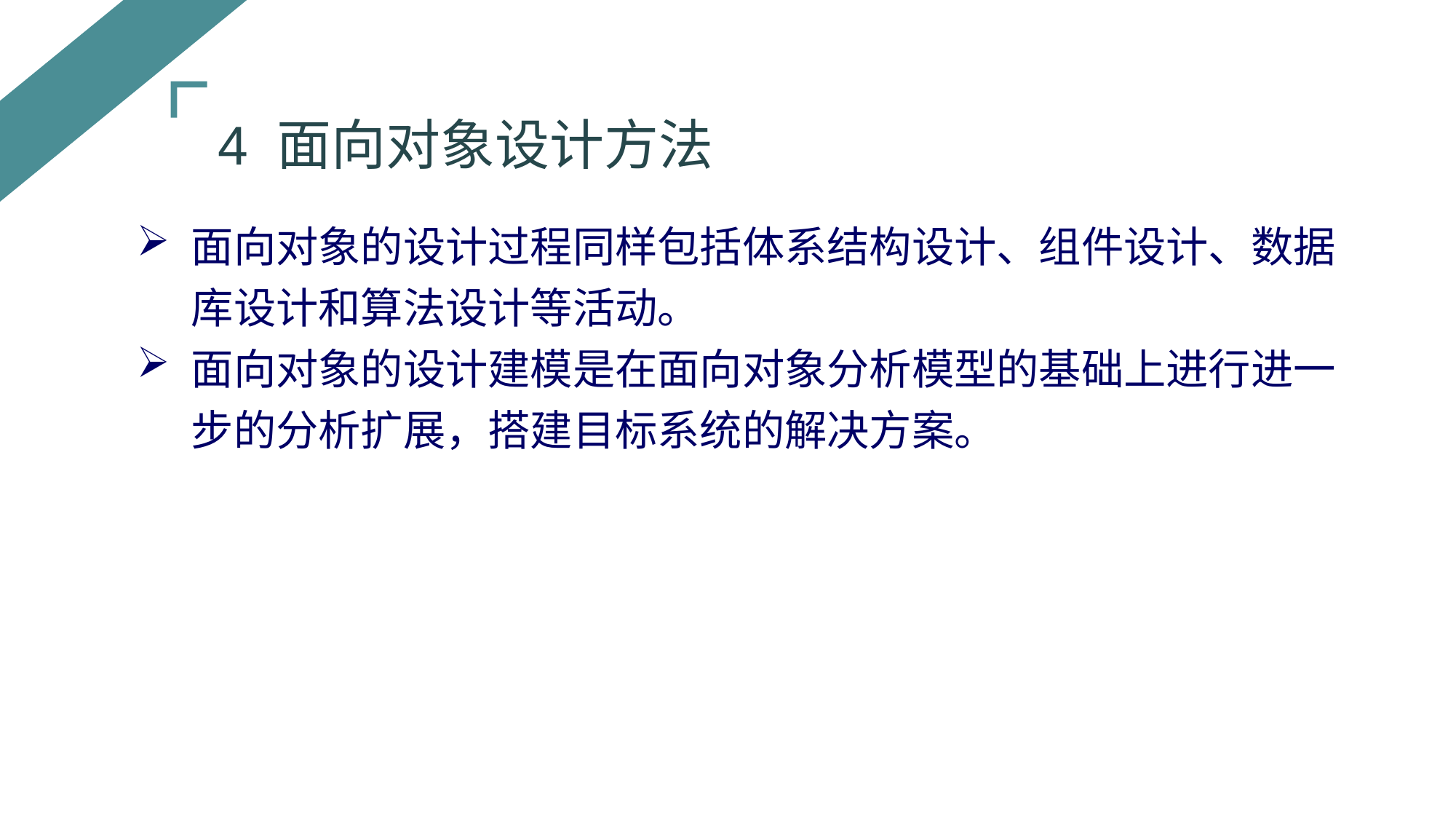

4 面向对象设计方法
面向对象的设计过程同样包括体系结构设计、组件设计、数据库设计和算法设计等活动。
面向对象的设计建模是在面向对象分析模型的基础上进行进一步的分析扩展，搭建目标系统的解决方案。